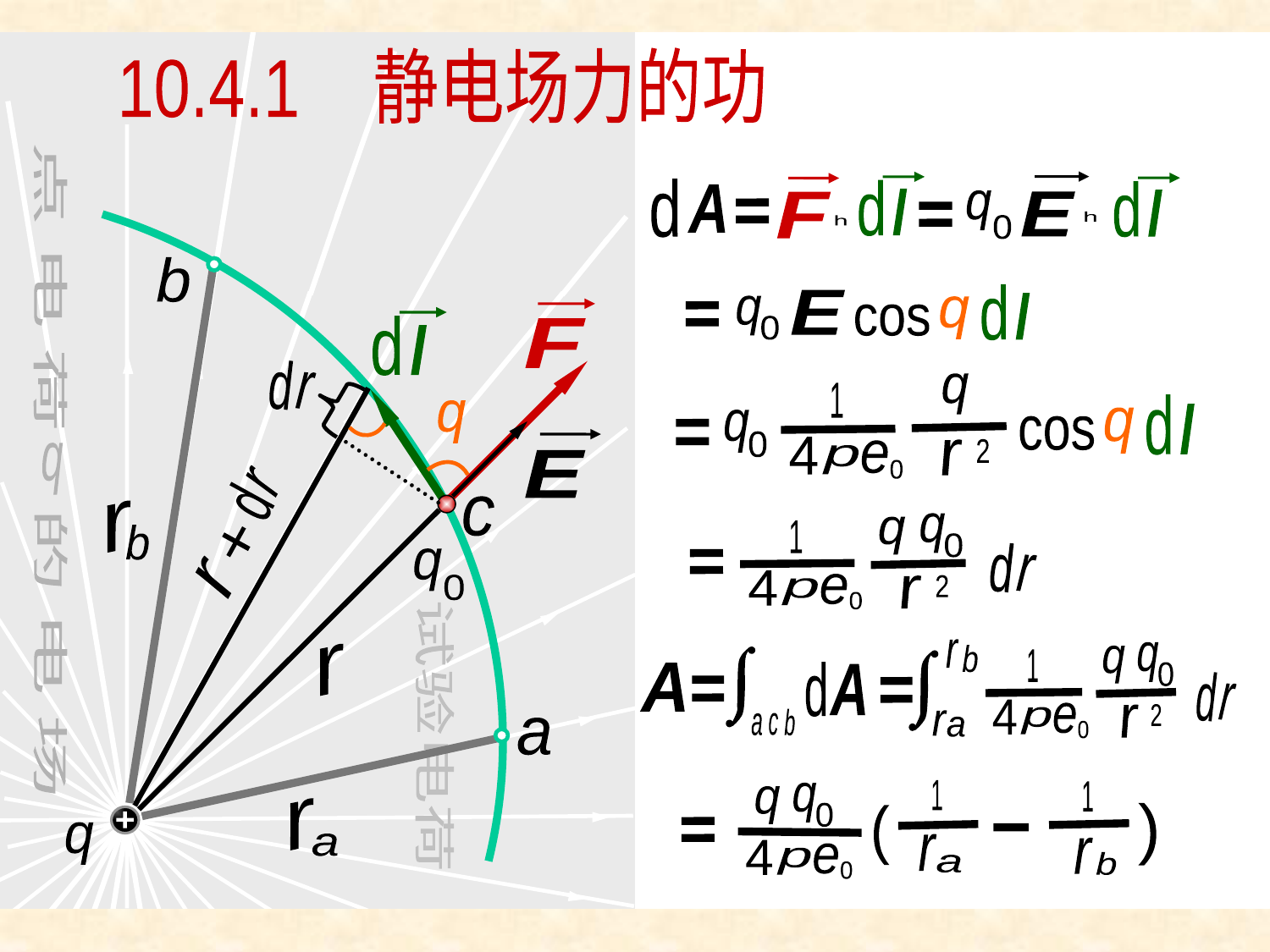

+
q

静电力作功特点
10.4.1    静电场力的功
点 电 荷    的 电 场
q

E

d
l

d
l

F
d
A
q
0

h
h

d
l
无穷小
b

r
b
d
l
E
q
0
θ

cos

F

d
l

d
r

q

2
r
1

4
ε
0
π
d
l
θ
q
0

cos

θ

E

c
d
r
r
+

q
0
q
1
d
r

4
ε
0
2
r
π
q
0
r
b
q
0
q
1
d
r

4
ε
0
2
r
π

d
A
A

)
b
c
a
r
a
r
试验电荷
a

r
a
1
1
)
(

r
r
b
a
q
0
q

4
ε
0
π